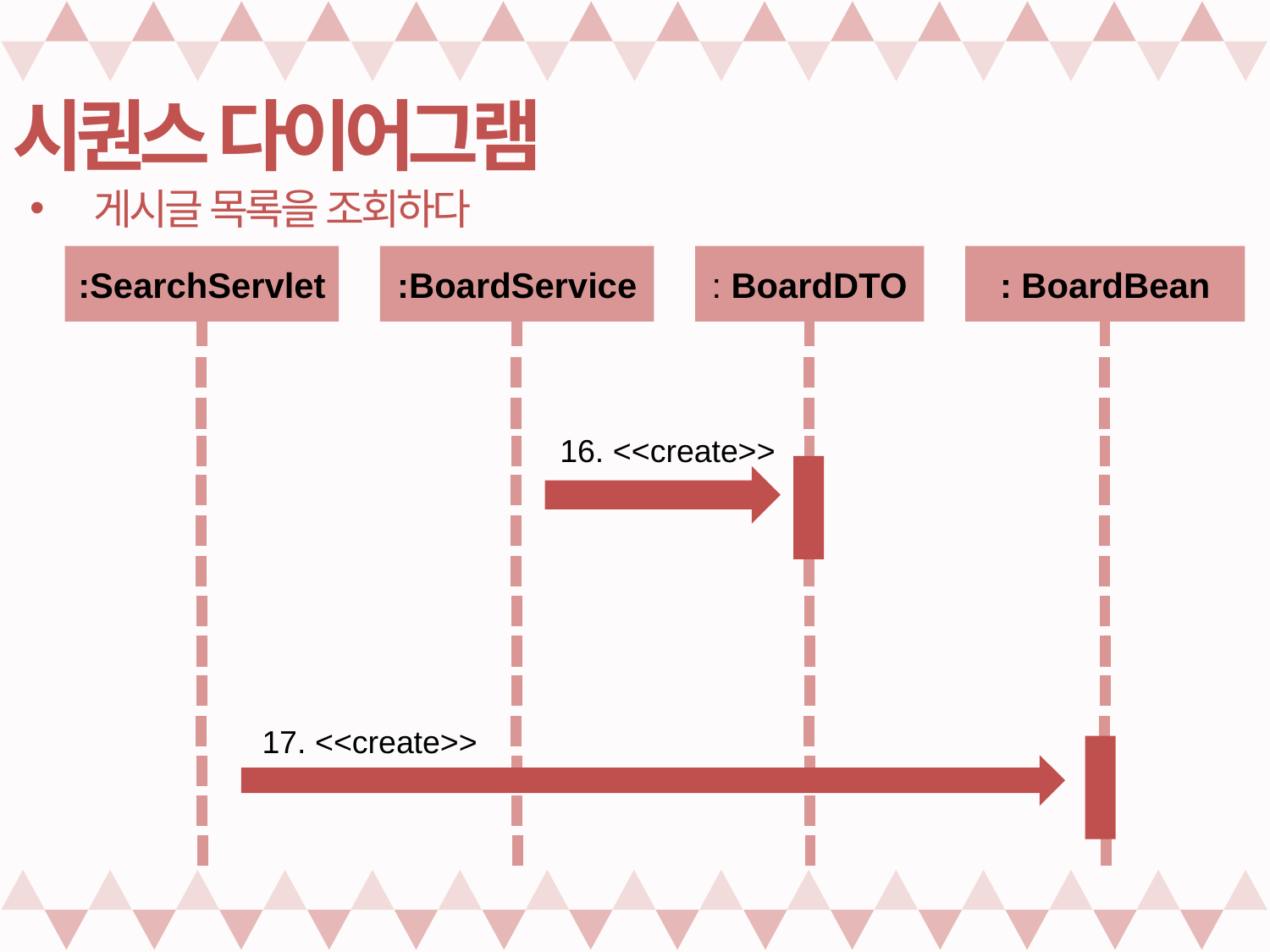

시퀀스 다이어그램
게시글 목록을 조회하다
: BoardBean
:SearchServlet
:BoardService
: BoardDTO
16. <<create>>

17. <<create>>